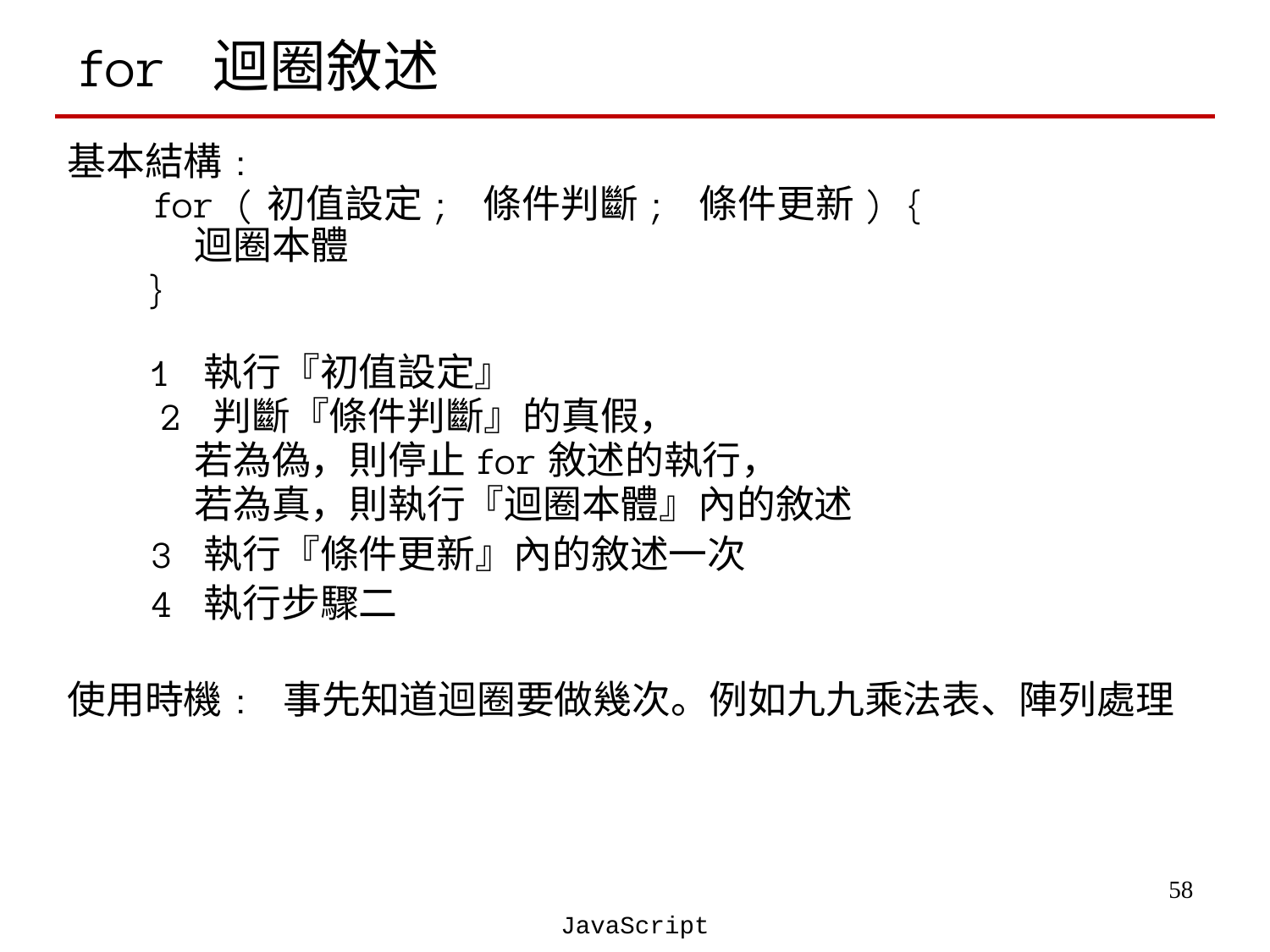

# for 迴圈敘述
基本結構:
    for (初值設定; 條件判斷; 條件更新) {
	迴圈本體
}

    1 執行『初值設定』
    2 判斷『條件判斷』的真假，
	若為偽，則停止for敘述的執行，
      若為真，則執行『迴圈本體』內的敘述
    3 執行『條件更新』內的敘述一次
    4 執行步驟二

使用時機: 事先知道迴圈要做幾次。例如九九乘法表、陣列處理
58
JavaScript